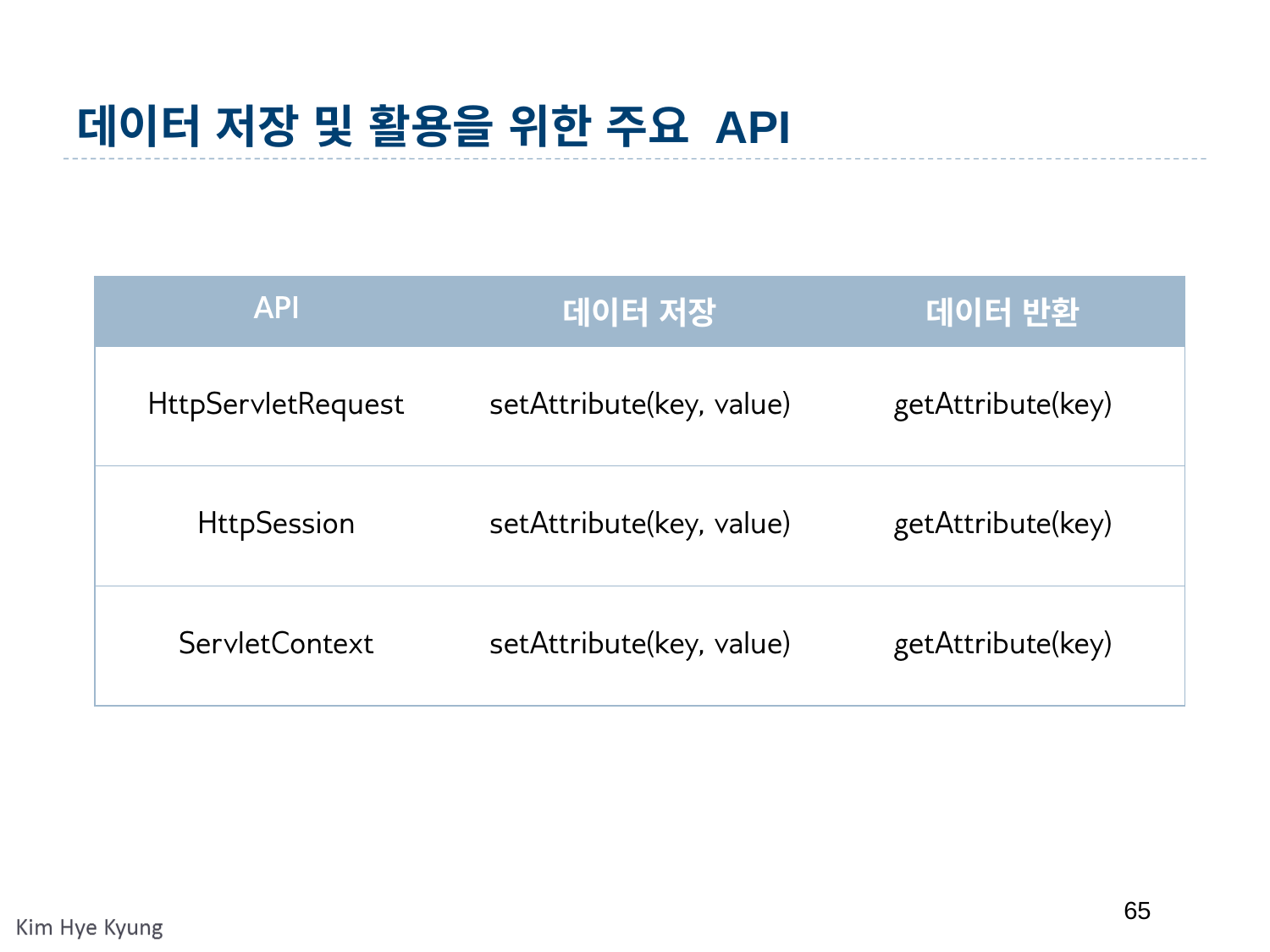

# 데이터 저장 및 활용을 위한 주요 API
| API | 데이터 저장 | 데이터 반환 |
| --- | --- | --- |
| HttpServletRequest | setAttribute(key, value) | getAttribute(key) |
| HttpSession | setAttribute(key, value) | getAttribute(key) |
| ServletContext | setAttribute(key, value) | getAttribute(key) |
65